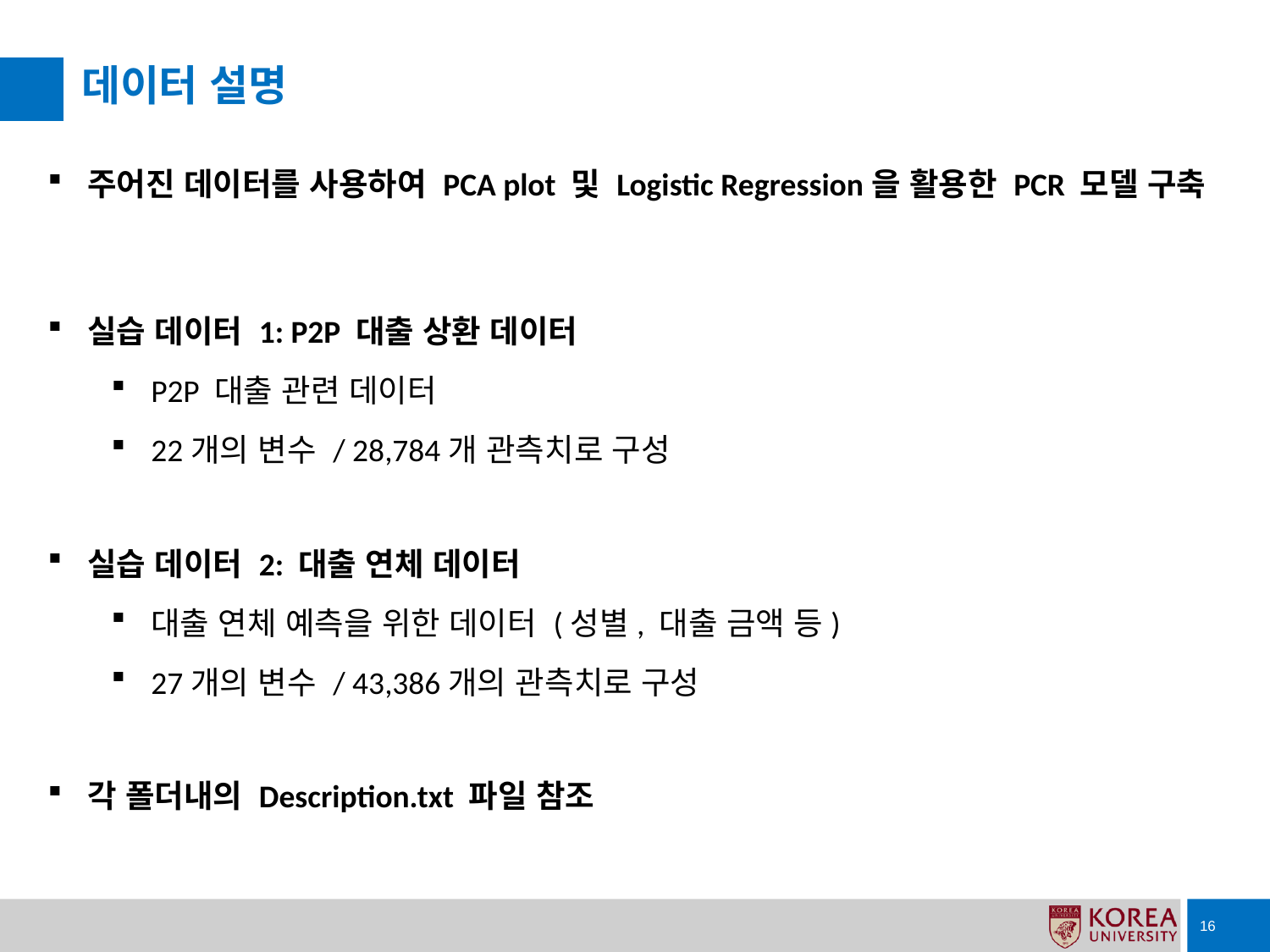

# 데이터 설명
주어진 데이터를 사용하여 PCA plot 및 Logistic Regression을 활용한 PCR 모델 구축
실습 데이터 1: P2P 대출 상환 데이터
P2P 대출 관련 데이터
22개의 변수 / 28,784개 관측치로 구성
실습 데이터 2: 대출 연체 데이터
대출 연체 예측을 위한 데이터 (성별, 대출 금액 등)
27개의 변수 / 43,386개의 관측치로 구성
각 폴더내의 Description.txt 파일 참조